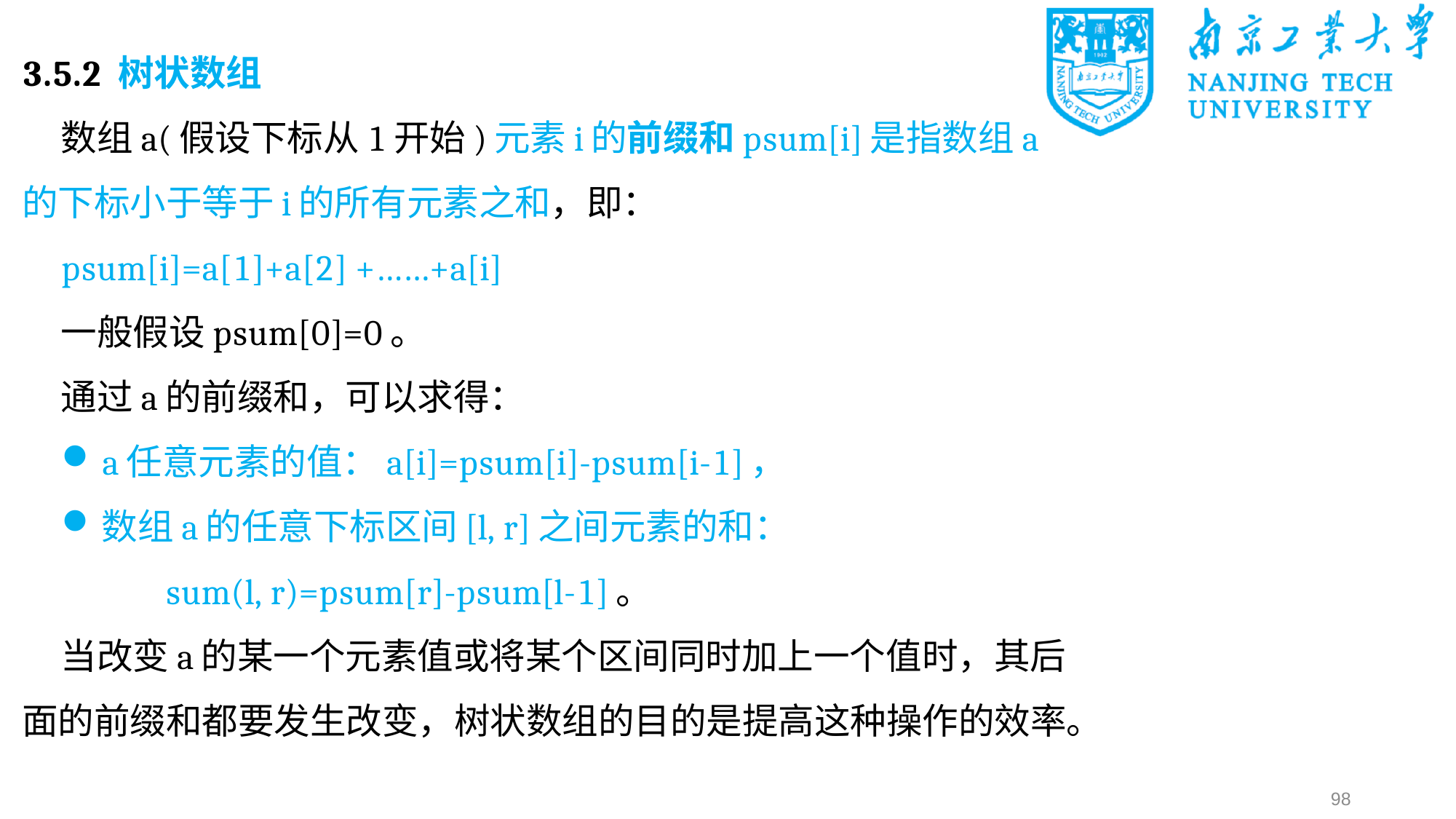

3.5.2 树状数组
数组a(假设下标从1开始)元素i的前缀和psum[i]是指数组a的下标小于等于i的所有元素之和，即：
psum[i]=a[1]+a[2] +……+a[i]
一般假设psum[0]=0。
通过a的前缀和，可以求得：
a任意元素的值：a[i]=psum[i]-psum[i-1]，
数组a的任意下标区间[l, r]之间元素的和：
             sum(l, r)=psum[r]-psum[l-1]。
当改变a的某一个元素值或将某个区间同时加上一个值时，其后面的前缀和都要发生改变，树状数组的目的是提高这种操作的效率。
98